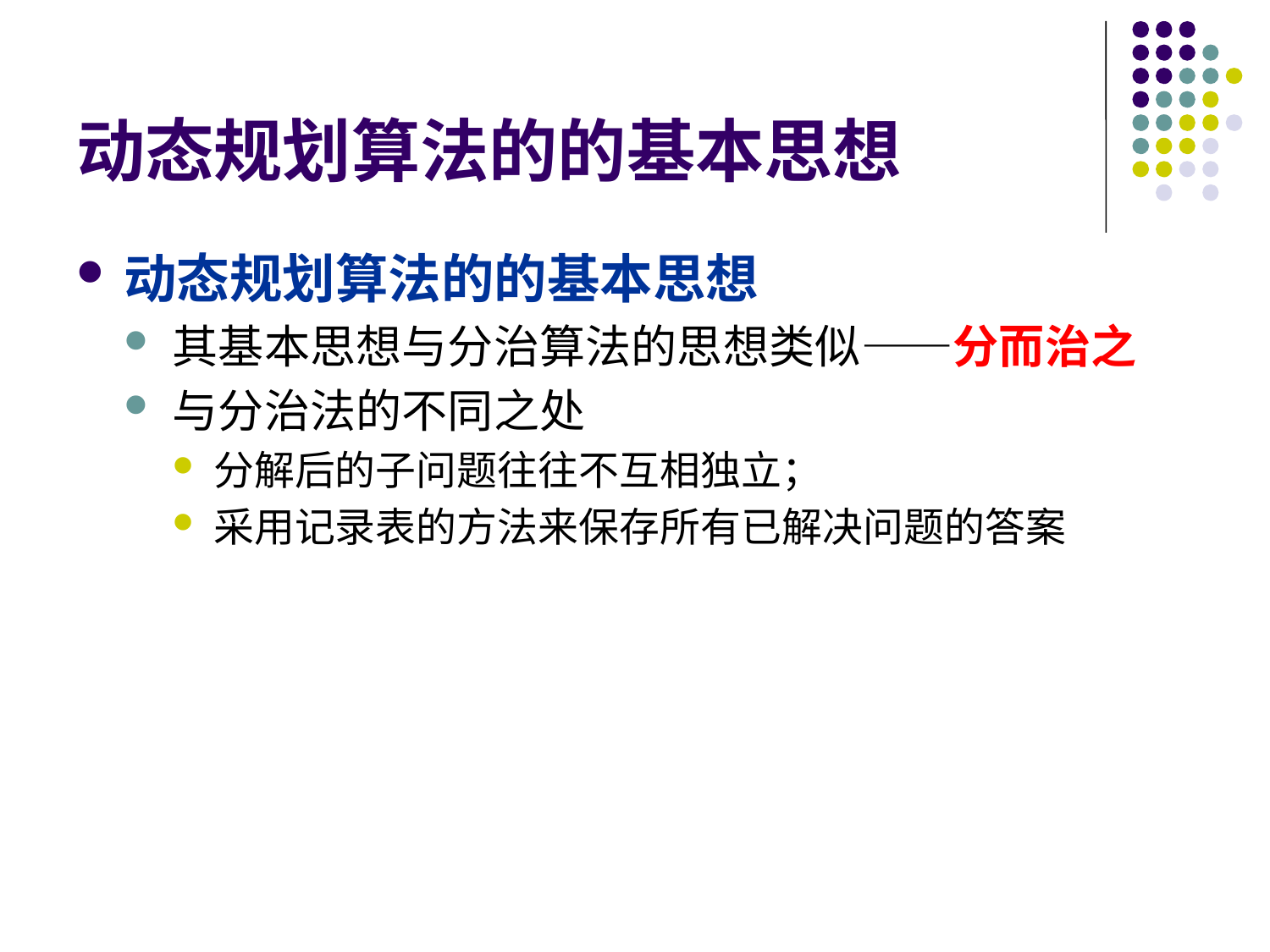

# 动态规划算法的的基本思想
动态规划算法的的基本思想
其基本思想与分治算法的思想类似——分而治之
与分治法的不同之处
分解后的子问题往往不互相独立；
采用记录表的方法来保存所有已解决问题的答案